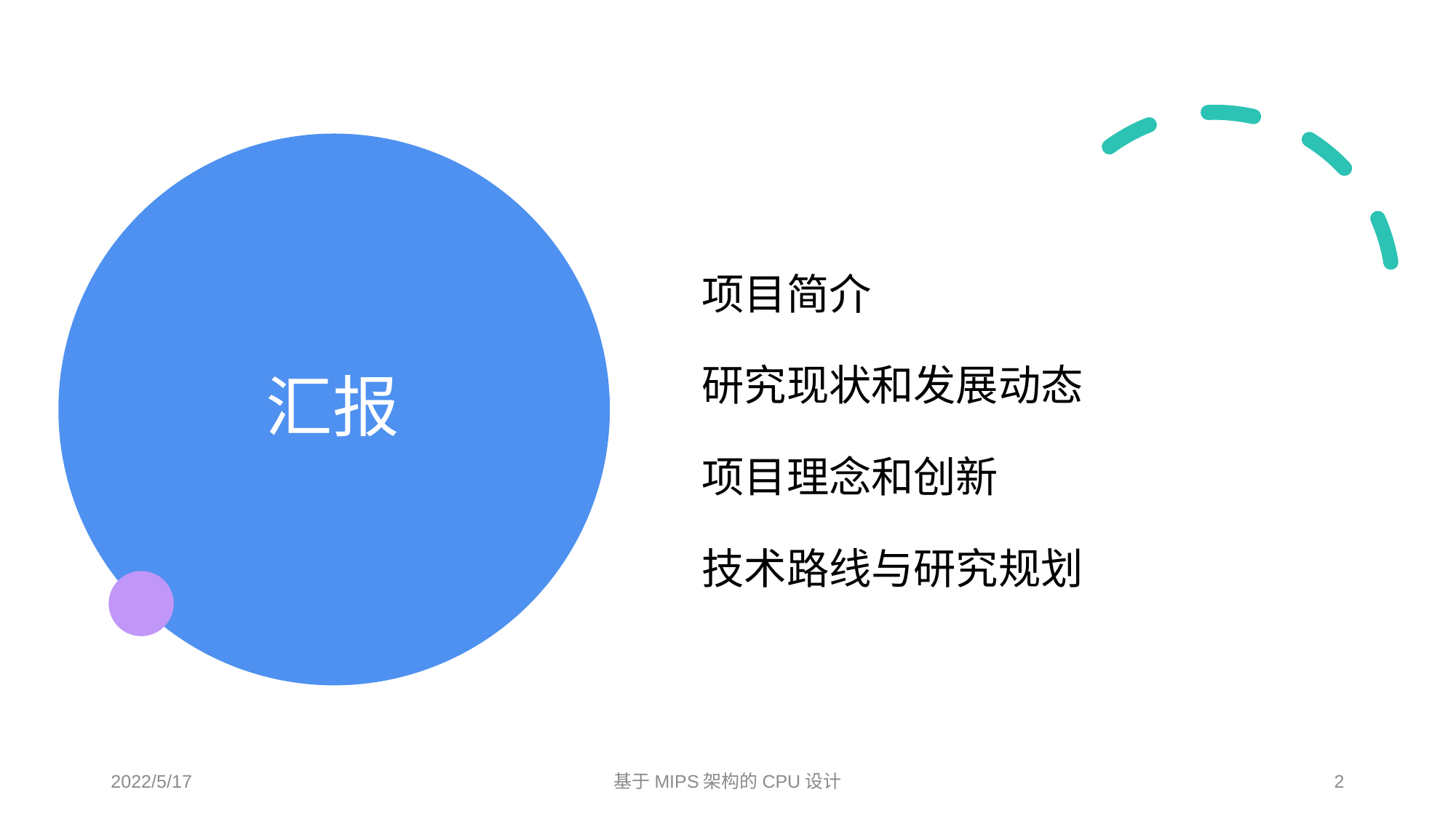

# 汇报
项目简介
研究现状和发展动态
项目理念和创新
技术路线与研究规划
2022/5/17
基于MIPS架构的CPU设计
2